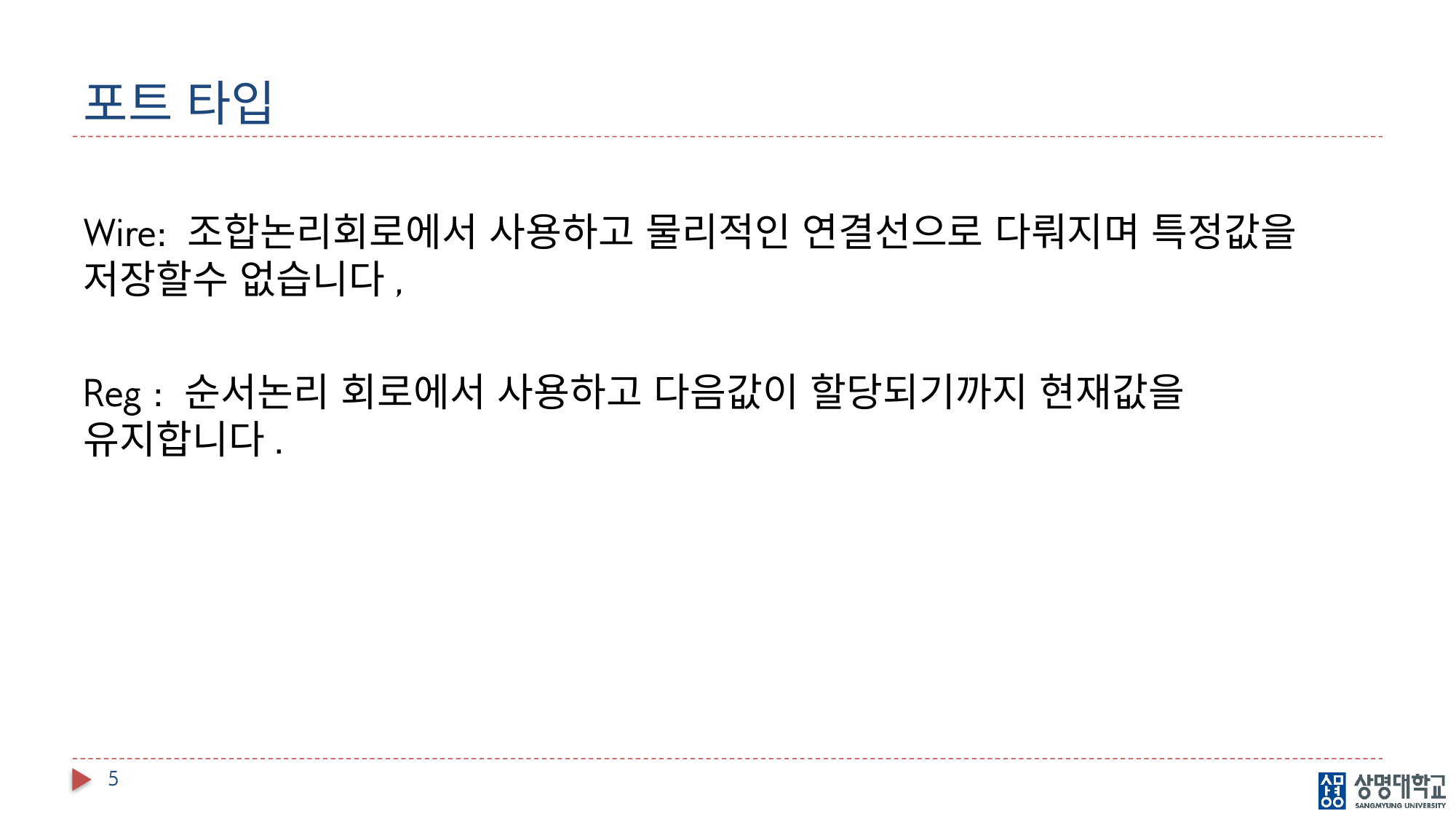

# 포트 타입

Wire: 조합논리회로에서 사용하고 물리적인 연결선으로 다뤄지며 특정값을 저장할수 없습니다,

Reg : 순서논리 회로에서 사용하고 다음값이 할당되기까지 현재값을 유지합니다.

5